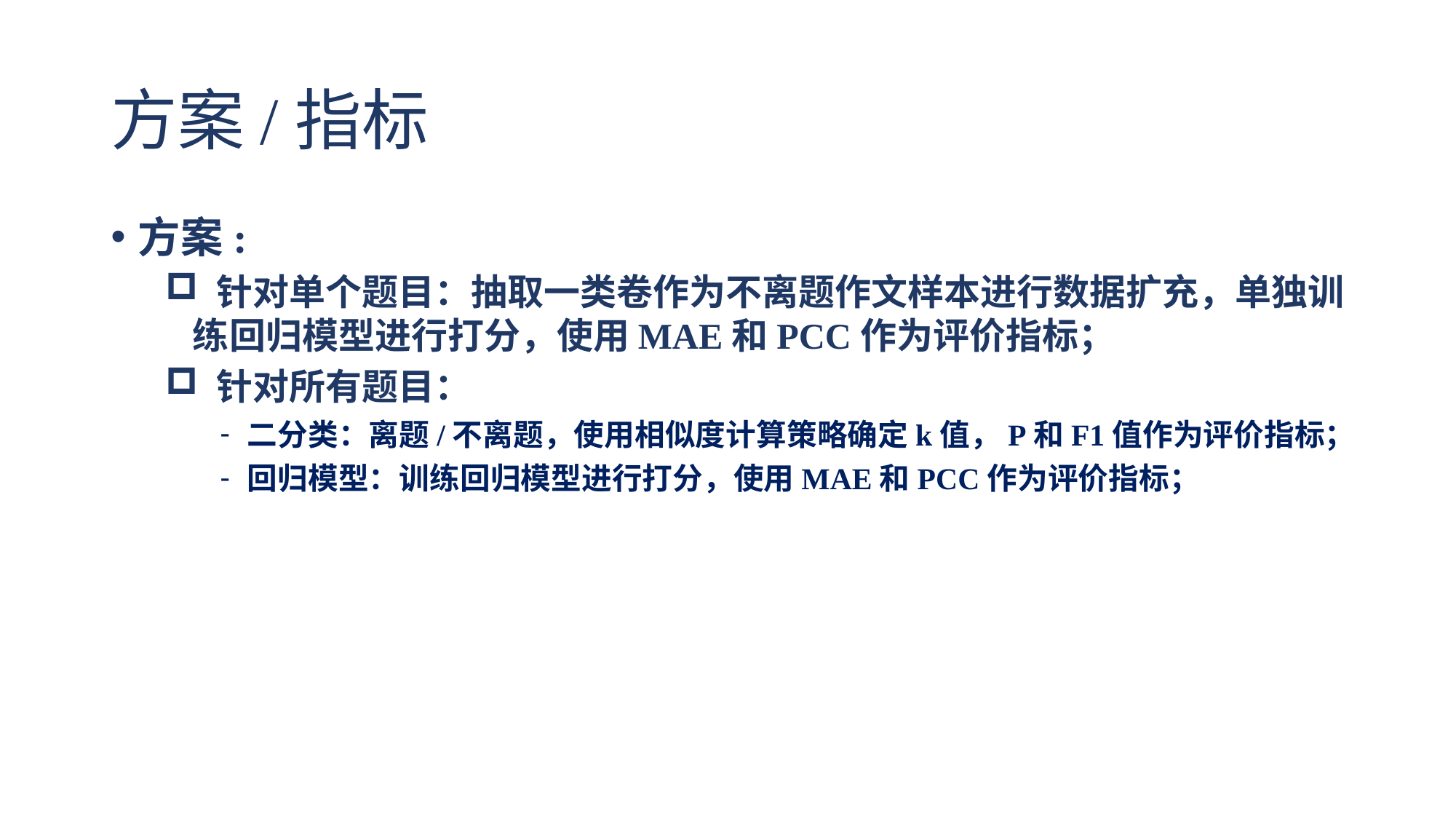

# 方案/指标
方案:
 针对单个题目：抽取一类卷作为不离题作文样本进行数据扩充，单独训练回归模型进行打分，使用MAE和PCC作为评价指标；
 针对所有题目：
二分类：离题/不离题，使用相似度计算策略确定k值，P和F1值作为评价指标；
回归模型：训练回归模型进行打分，使用MAE和PCC作为评价指标；